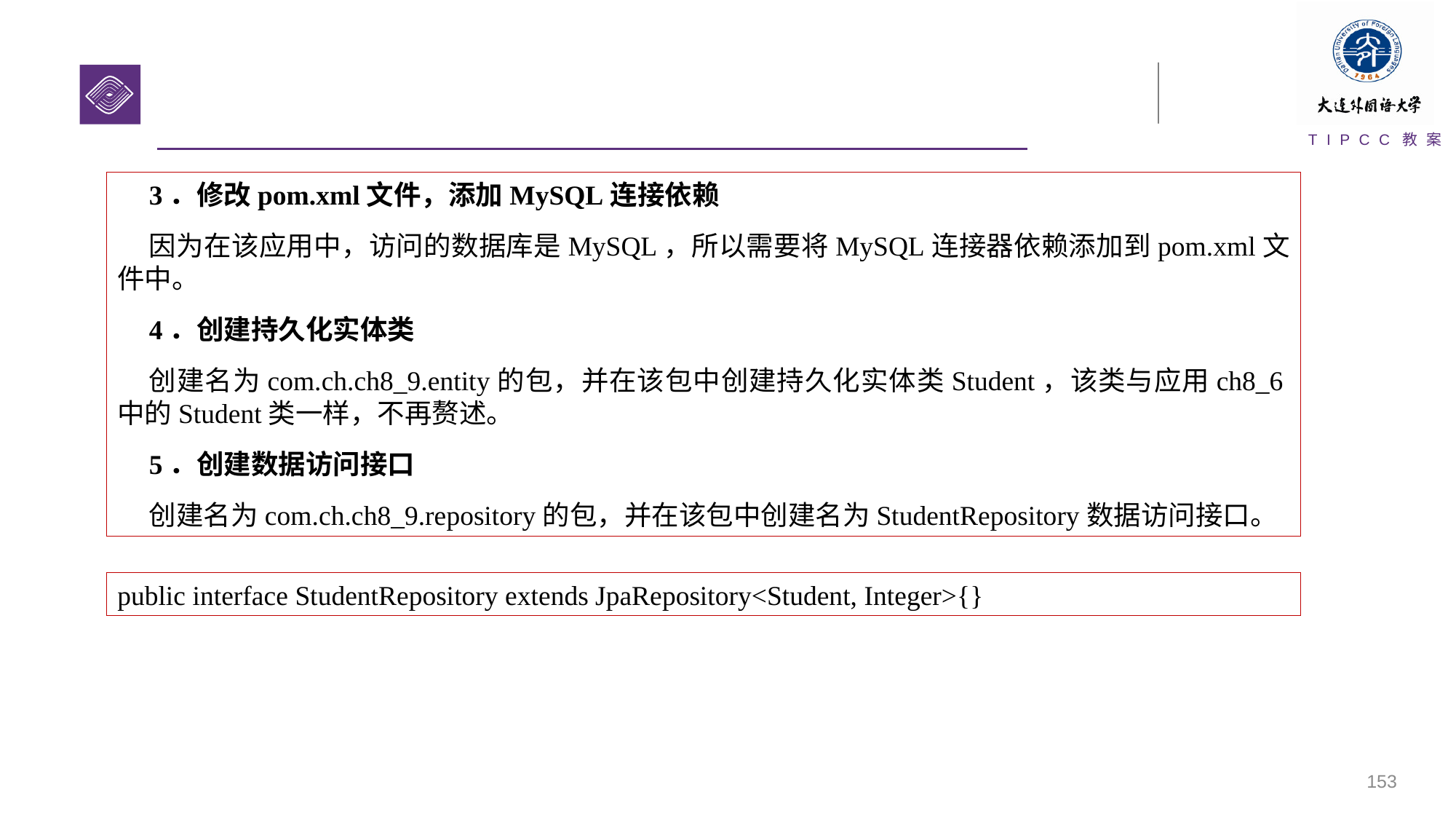

3．修改pom.xml文件，添加MySQL连接依赖
因为在该应用中，访问的数据库是MySQL，所以需要将MySQL连接器依赖添加到pom.xml文件中。
4．创建持久化实体类
创建名为com.ch.ch8_9.entity的包，并在该包中创建持久化实体类Student，该类与应用ch8_6中的Student类一样，不再赘述。
5．创建数据访问接口
创建名为com.ch.ch8_9.repository的包，并在该包中创建名为StudentRepository数据访问接口。
public interface StudentRepository extends JpaRepository<Student, Integer>{}
153